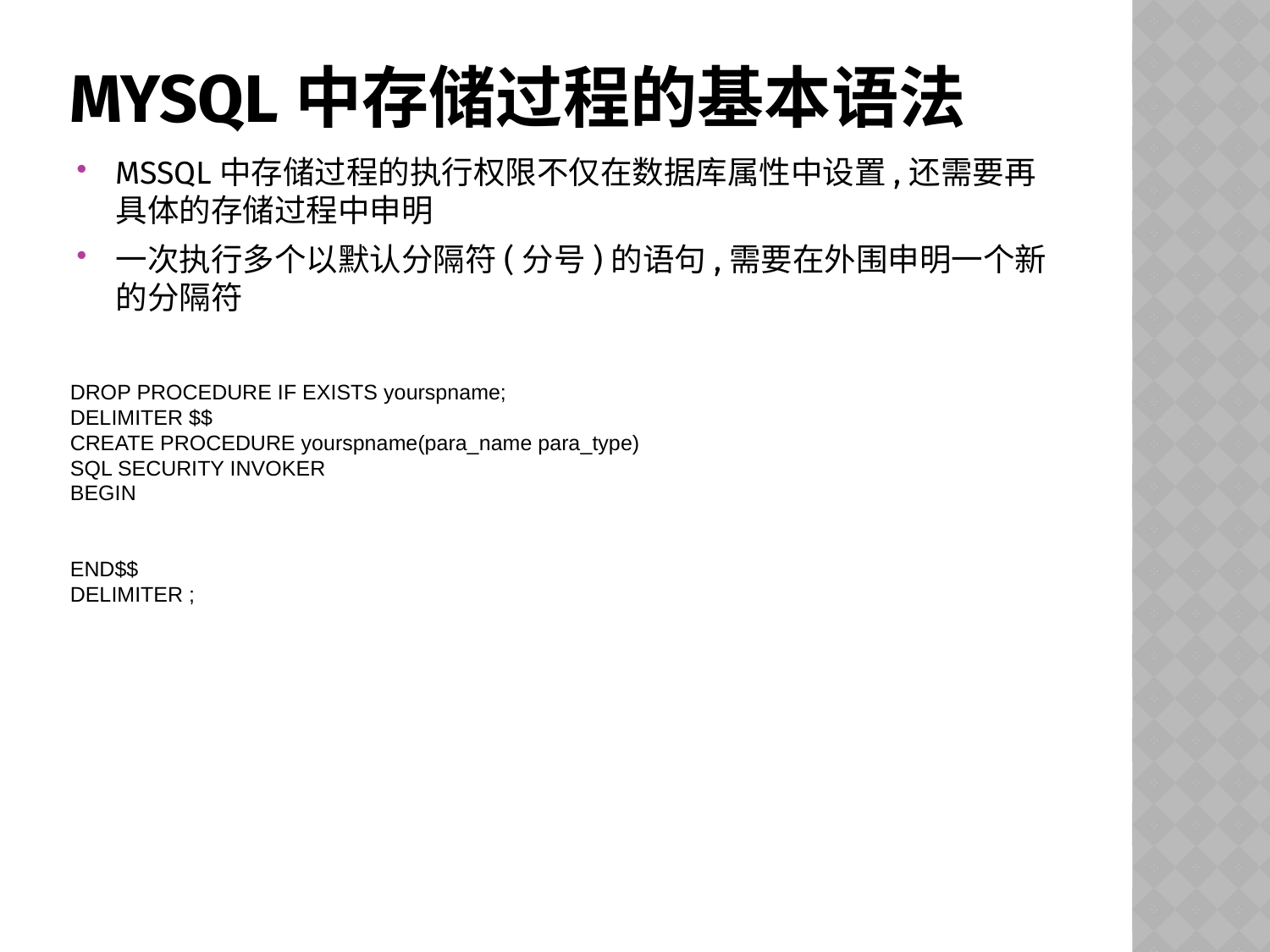

# MYSQL中存储过程的基本语法
MSSQL中存储过程的执行权限不仅在数据库属性中设置,还需要再具体的存储过程中申明
一次执行多个以默认分隔符(分号)的语句,需要在外围申明一个新的分隔符

DROP PROCEDURE IF EXISTS yourspname;
DELIMITER $$
CREATE PROCEDURE yourspname(para_name para_type)
SQL SECURITY INVOKER
BEGIN

END$$
DELIMITER ;